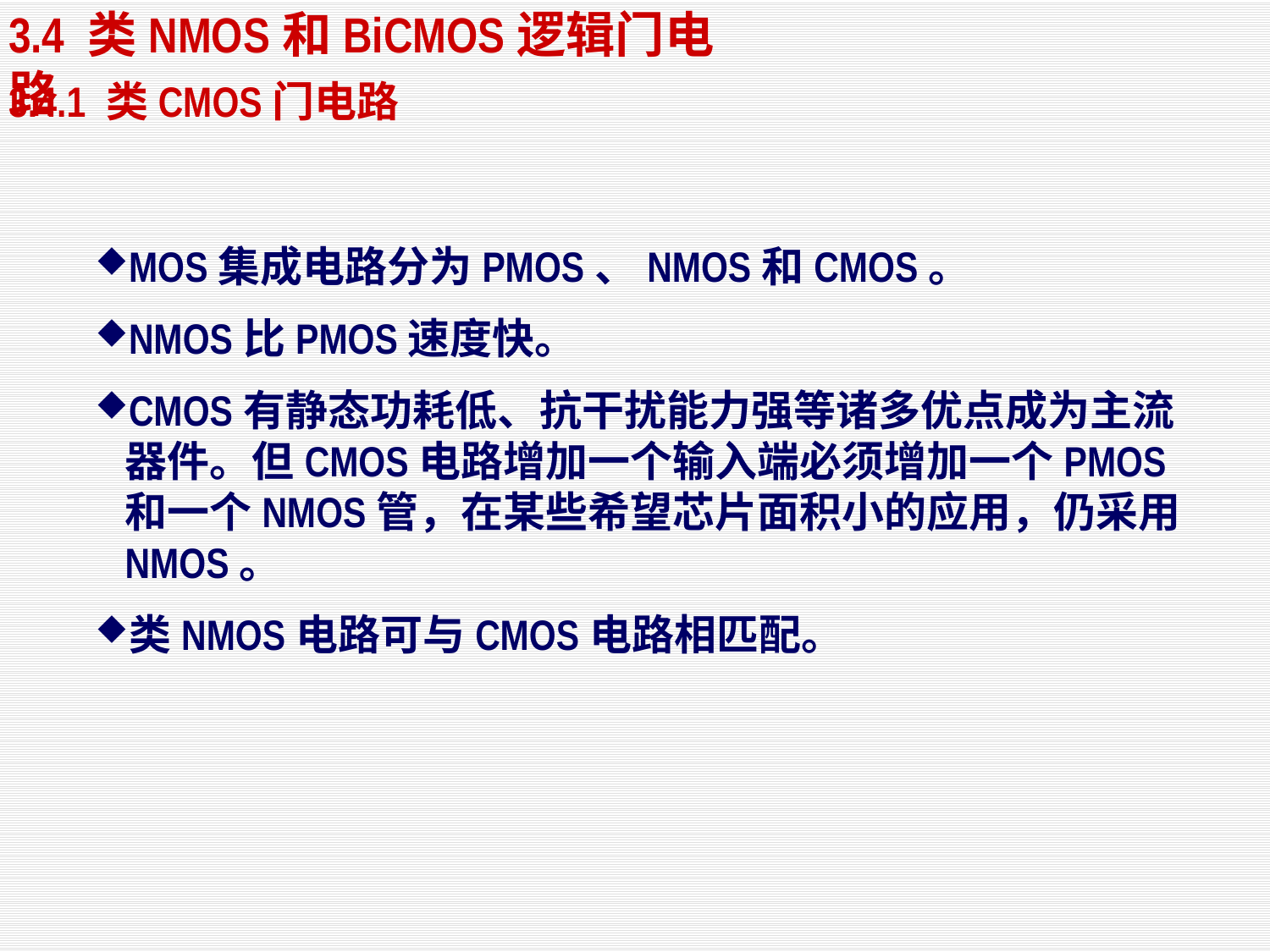

3.4 类NMOS和BiCMOS逻辑门电路
3.4.1 类CMOS门电路
MOS集成电路分为PMOS、NMOS和CMOS。
NMOS比PMOS速度快。
CMOS有静态功耗低、抗干扰能力强等诸多优点成为主流器件。但CMOS电路增加一个输入端必须增加一个PMOS和一个NMOS管，在某些希望芯片面积小的应用，仍采用NMOS。
类NMOS电路可与CMOS电路相匹配。